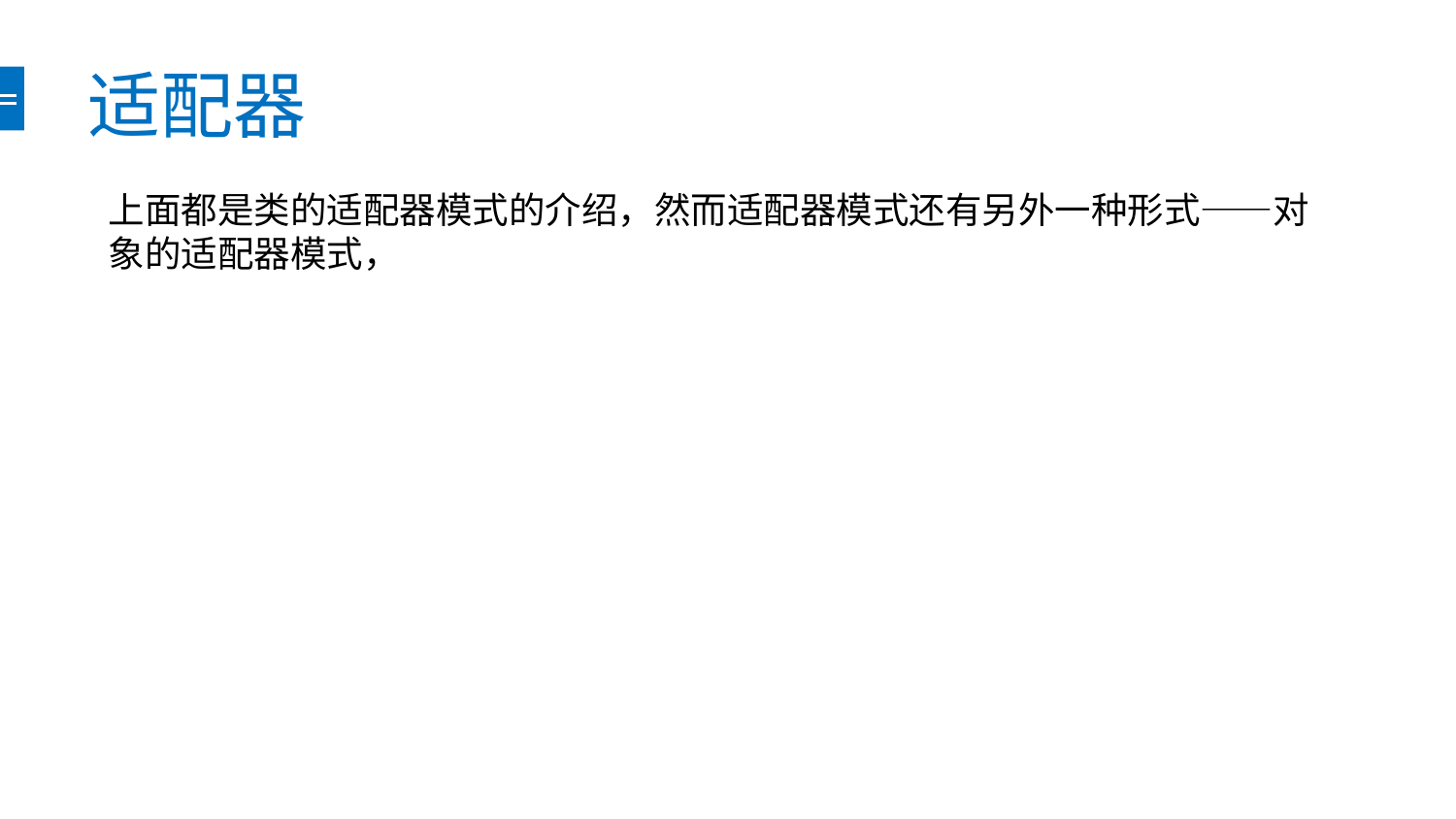

# 适配器
上面都是类的适配器模式的介绍，然而适配器模式还有另外一种形式——对象的适配器模式，